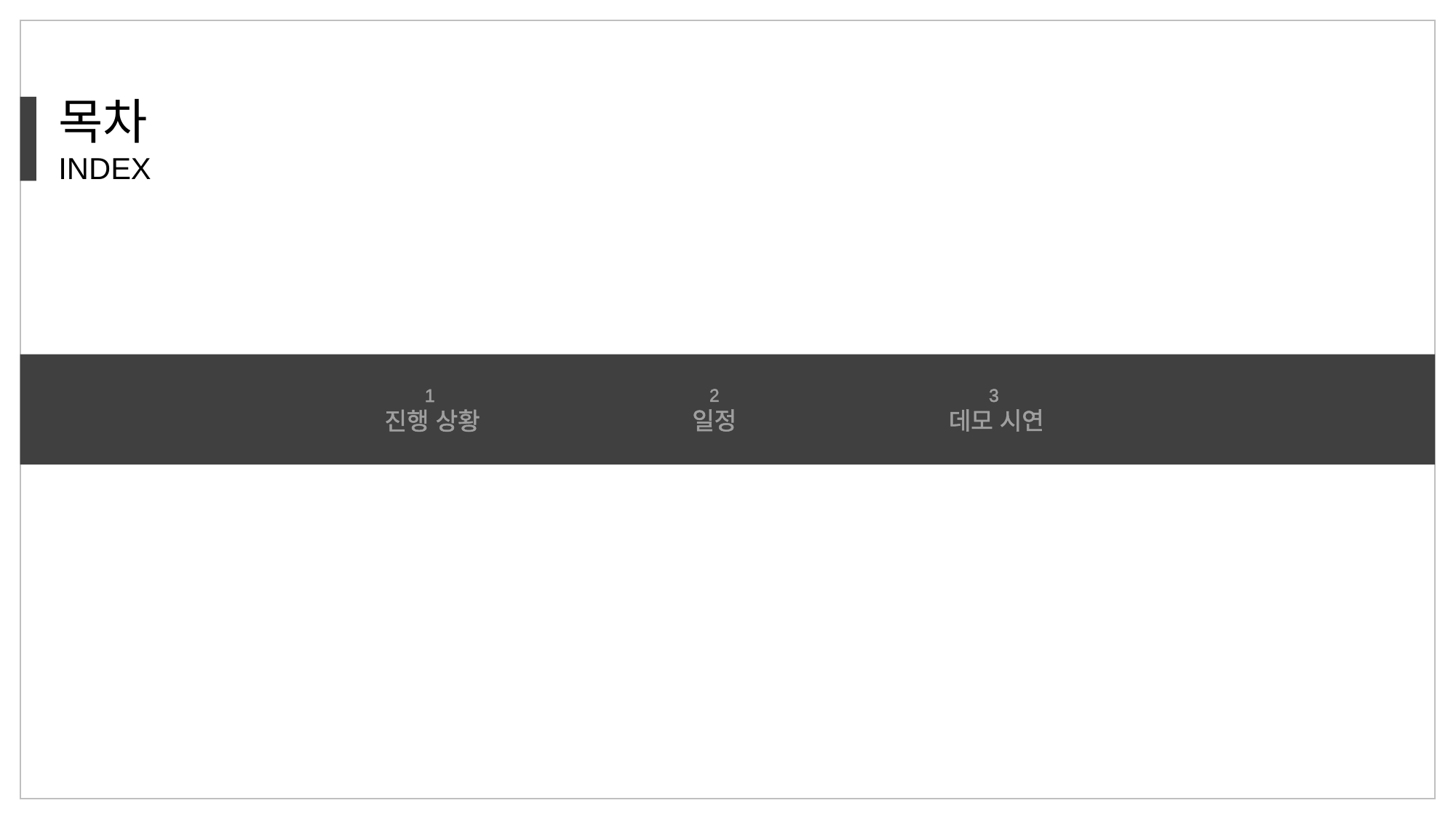

목차
INDEX

2
일정
3
데모 시연
1
진행 상황